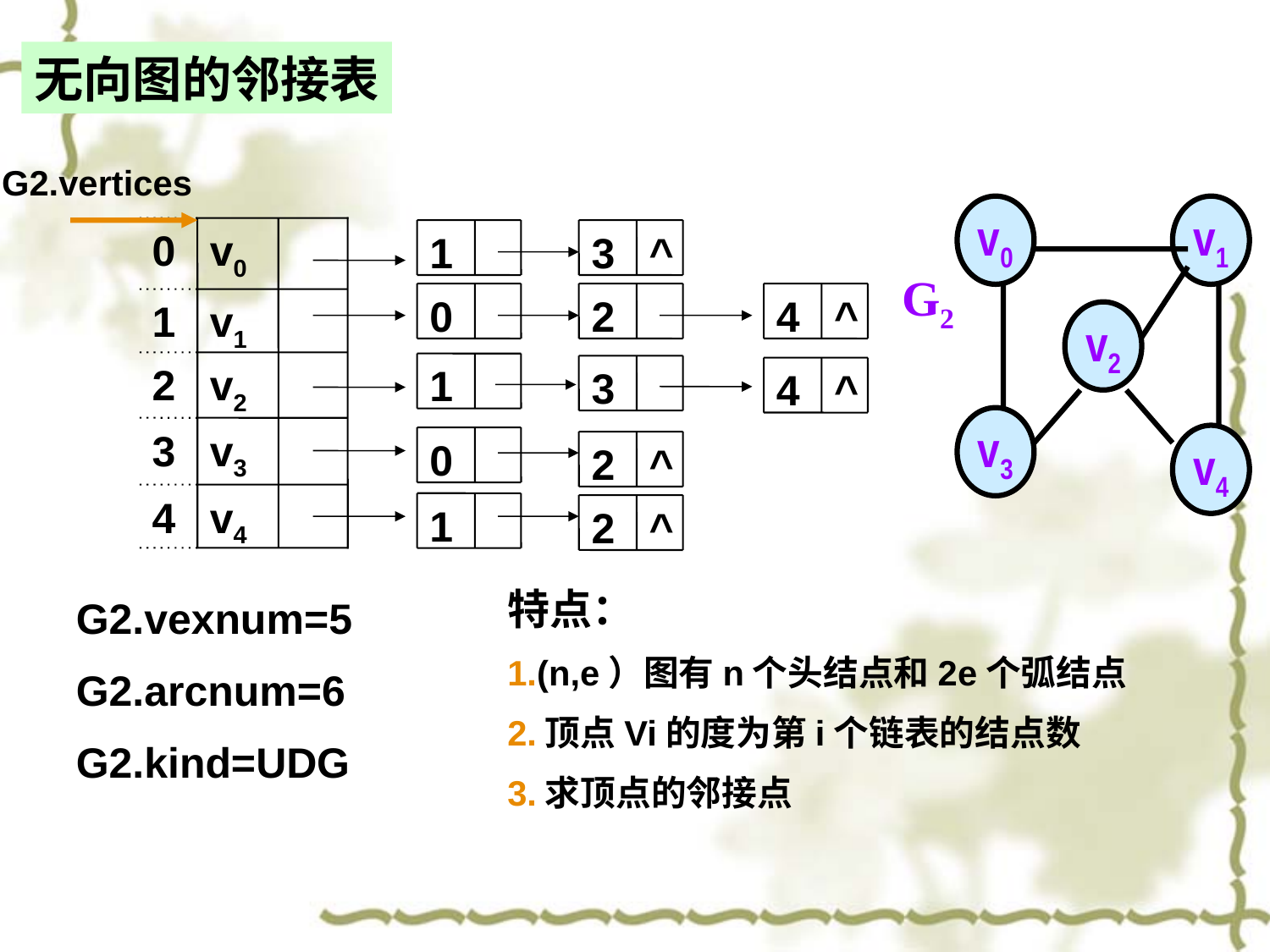

无向图的邻接表
G2.vertices
0

v0

1

3

^

0

2

4

^

1

v1

2

v2

1

3

4

^

3

v3

0

2

^

4

v4

1

2

^

v0
v1

v2

v3
v4
G2
特点：
1.(n,e）图有n个头结点和2e个弧结点
2.顶点Vi的度为第i个链表的结点数
3.求顶点的邻接点
G2.vexnum=5
G2.arcnum=6
G2.kind=UDG